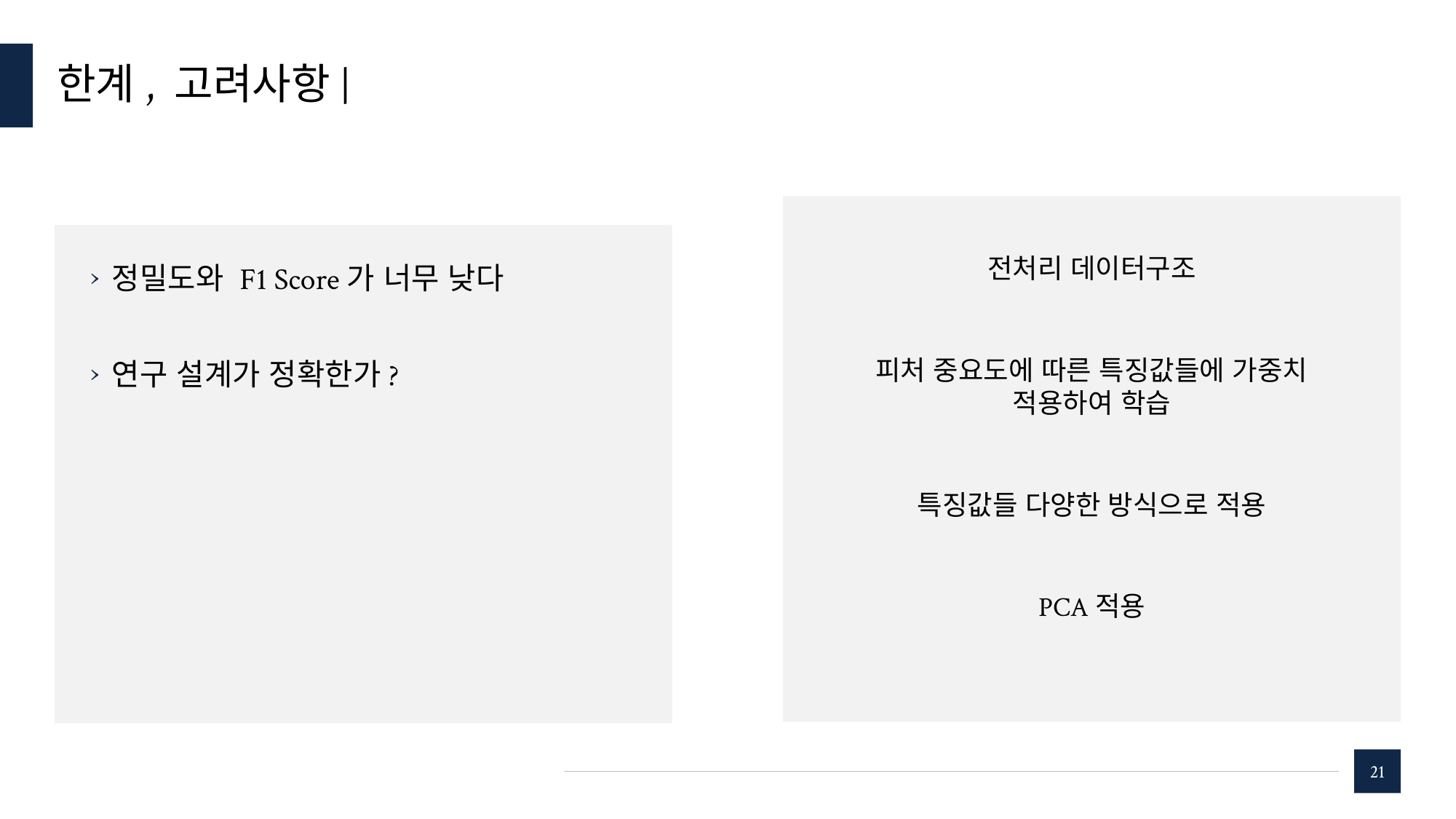

# 한계, 고려사항|

전처리 데이터구조

피처 중요도에 따른 특징값들에 가중치 적용하여 학습

특징값들 다양한 방식으로 적용

PCA적용

정밀도와 F1 Score가 너무 낮다

연구 설계가 정확한가?

21